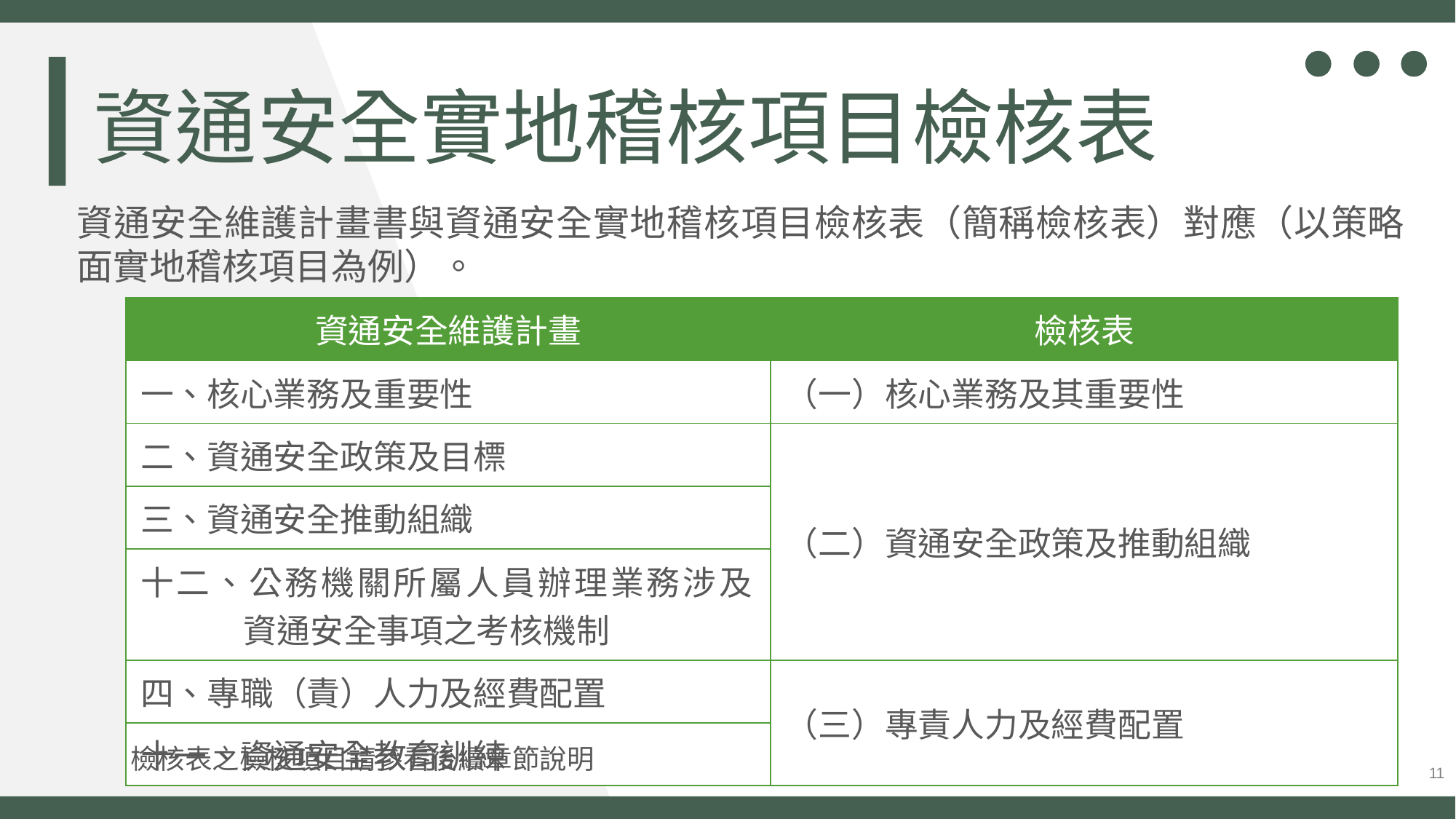

資通安全實地稽核項目檢核表
資通安全維護計畫書與資通安全實地稽核項目檢核表（簡稱檢核表）對應（以策略面實地稽核項目為例）。
| 資通安全維護計畫 | 檢核表 |
| --- | --- |
| 一、核心業務及重要性 | （一）核心業務及其重要性 |
| 二、資通安全政策及目標 | （二）資通安全政策及推動組織 |
| 三、資通安全推動組織 |  |
| 十二、公務機關所屬人員辦理業務涉及 資通安全事項之考核機制 |  |
| 四、專職（責）人力及經費配置 | （三）專責人力及經費配置 |
| 十一、資通安全教育訓練 |  |
檢核表之檢核項目請參看後續章節說明
11